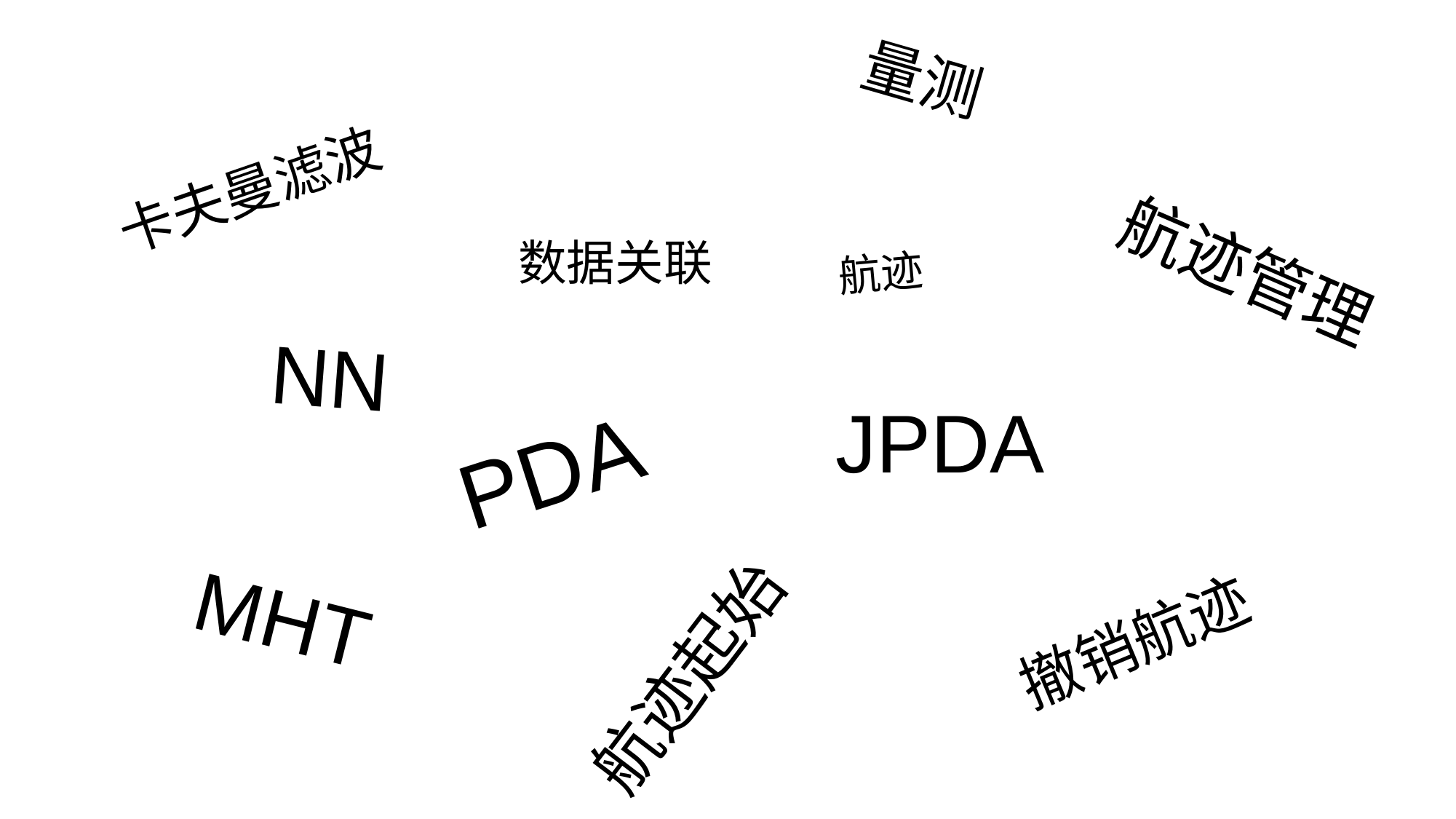

量测
卡夫曼滤波
数据关联
航迹
航迹管理
NN
PDA
JPDA
航迹起始
撤销航迹
MHT